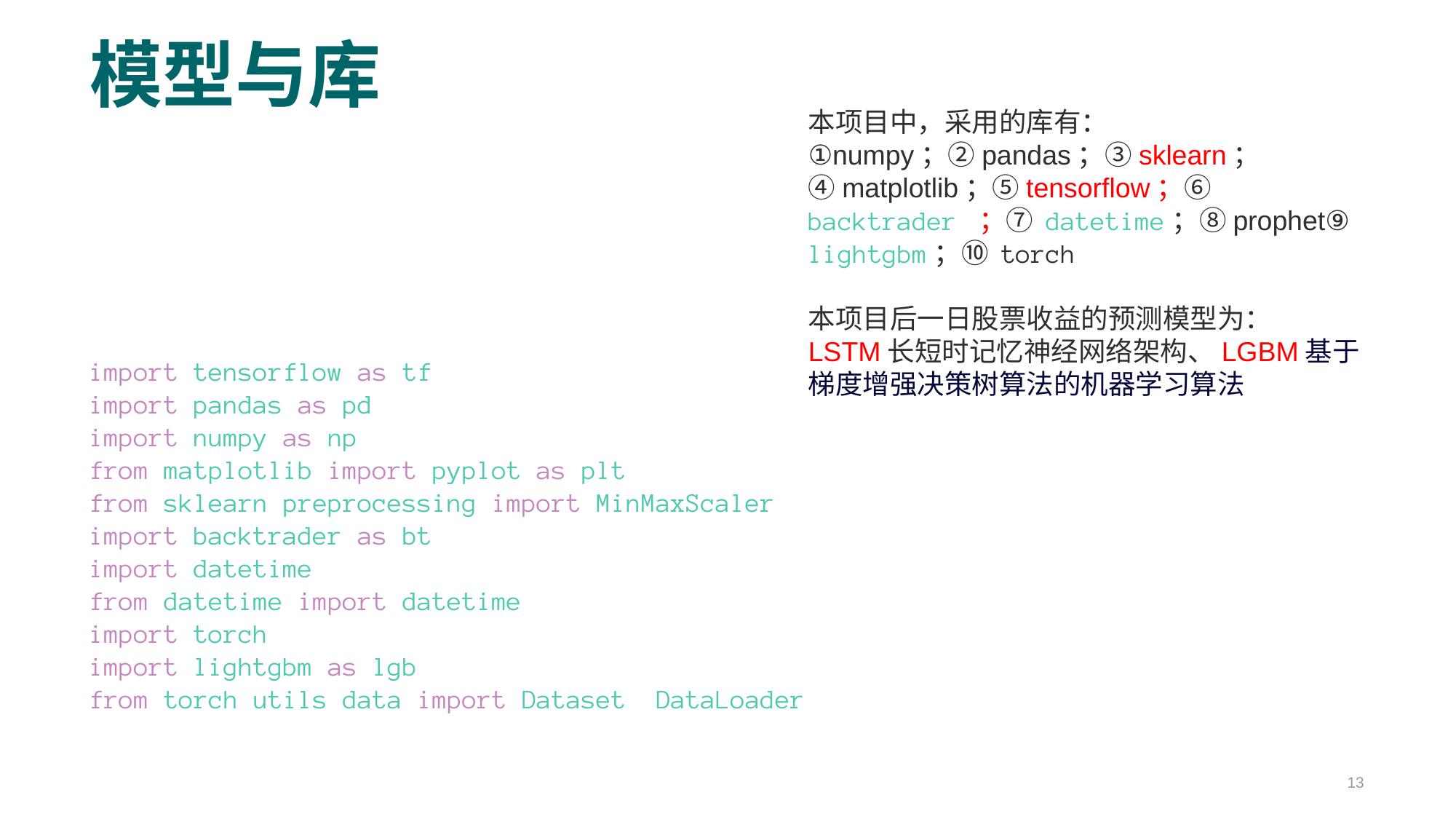

# 模型与库
本项目中，采用的库有：
①numpy；②pandas；③sklearn；④matplotlib；⑤tensorflow；⑥ backtrader ；⑦ datetime；⑧prophet⑨ lightgbm；⑩ torch

本项目后一日股票收益的预测模型为：
LSTM长短时记忆神经网络架构、LGBM基于梯度增强决策树算法的机器学习算法
import tensorflow as tf
import pandas as pd
import numpy as np
from matplotlib import pyplot as plt
from sklearn.preprocessing import MinMaxScaler
import backtrader as bt
import datetime
from datetime import datetime
import torch
import lightgbm as lgb
from torch.utils.data import Dataset, DataLoader

13